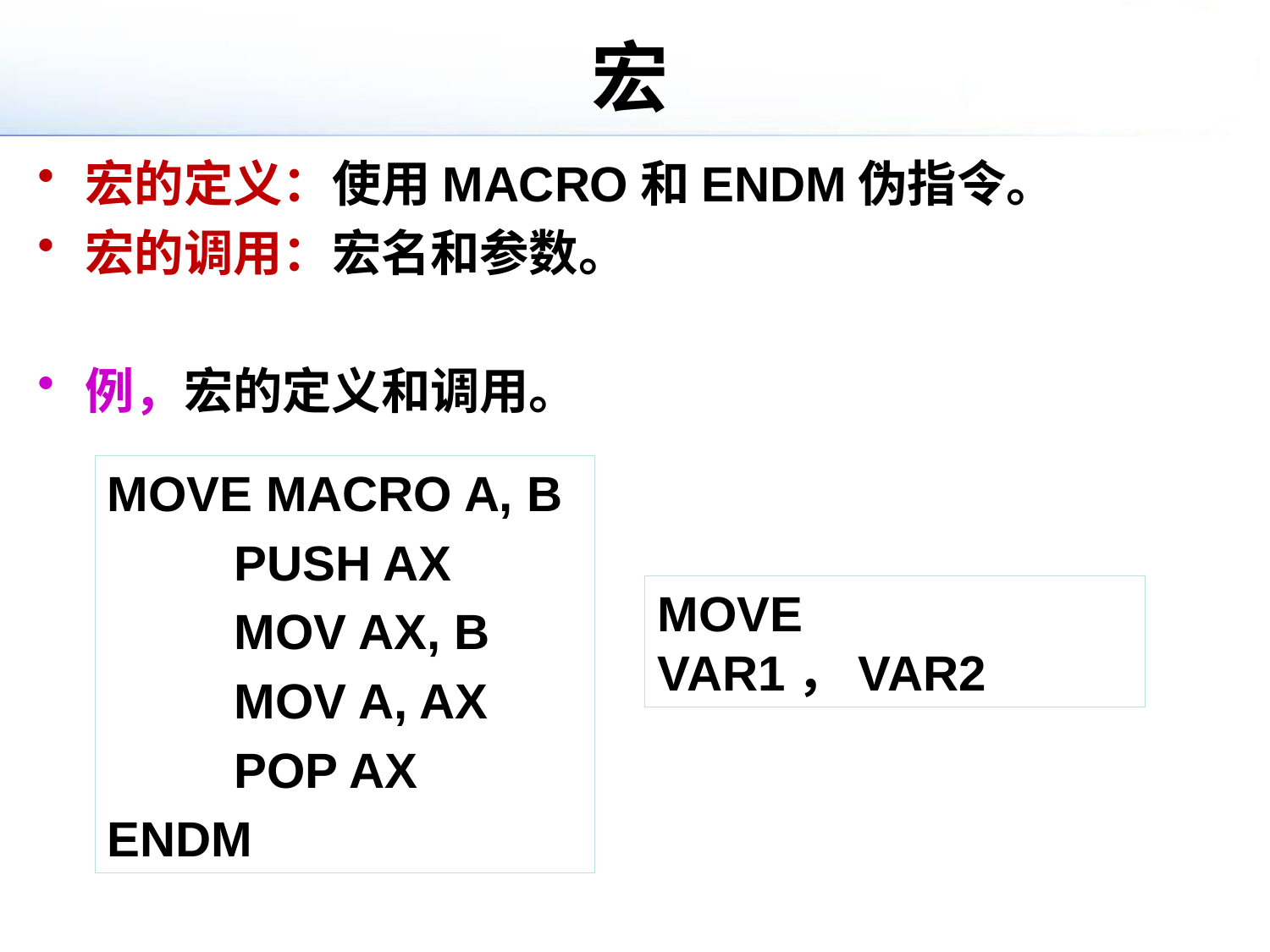

# 宏
宏的定义：使用MACRO和ENDM伪指令。
宏的调用：宏名和参数。

例，宏的定义和调用。
MOVE MACRO A, B
	PUSH AX
	MOV AX, B
	MOV A, AX
	POP AX
ENDM
MOVE VAR1，VAR2